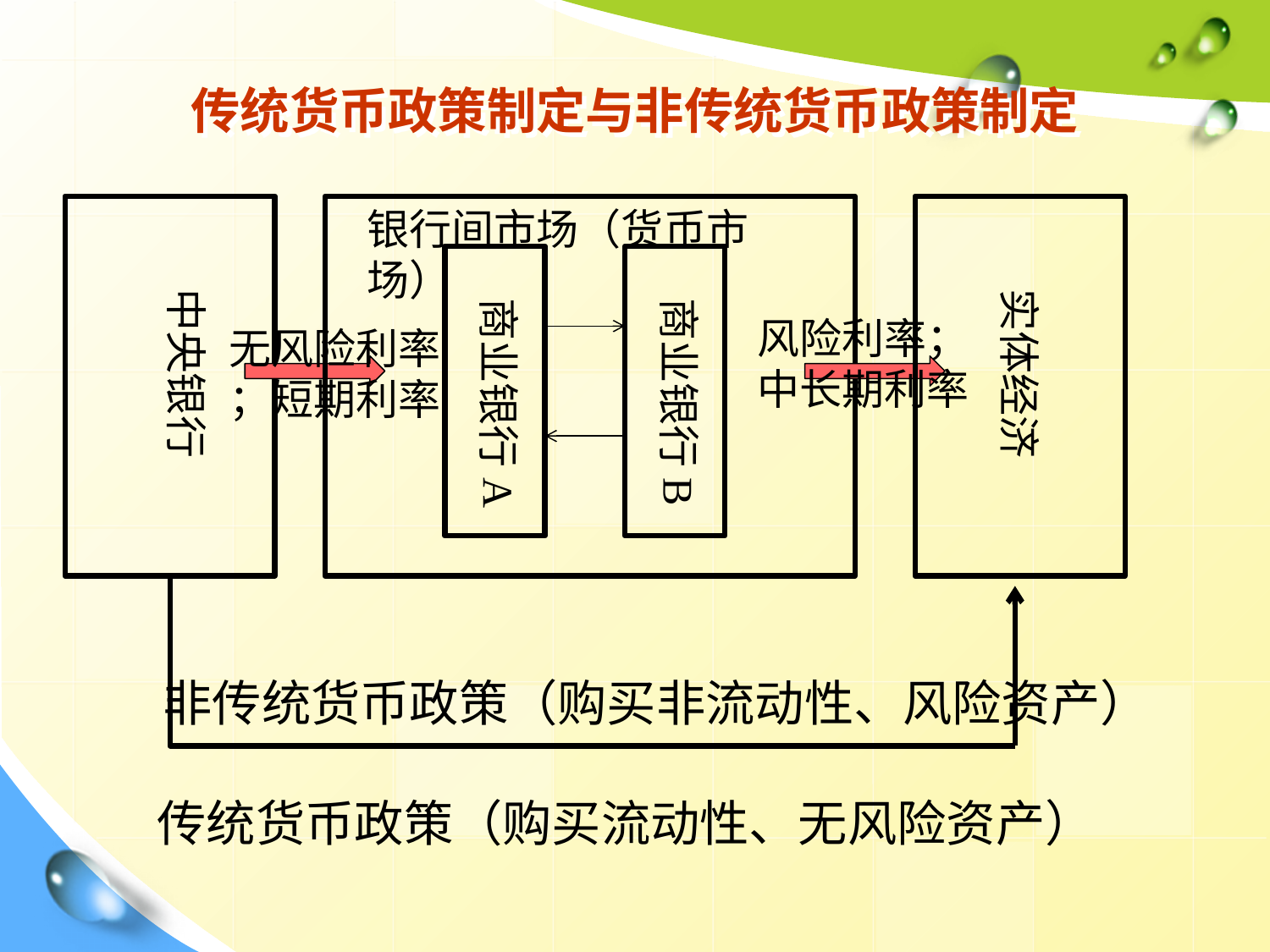

# 传统货币政策制定与非传统货币政策制定

银行间市场（货币市场）

中央银行
实体经济
商业银行A
商业银行B
风险利率；中长期利率
无风险利率
；短期利率

非传统货币政策（购买非流动性、风险资产）
传统货币政策（购买流动性、无风险资产）